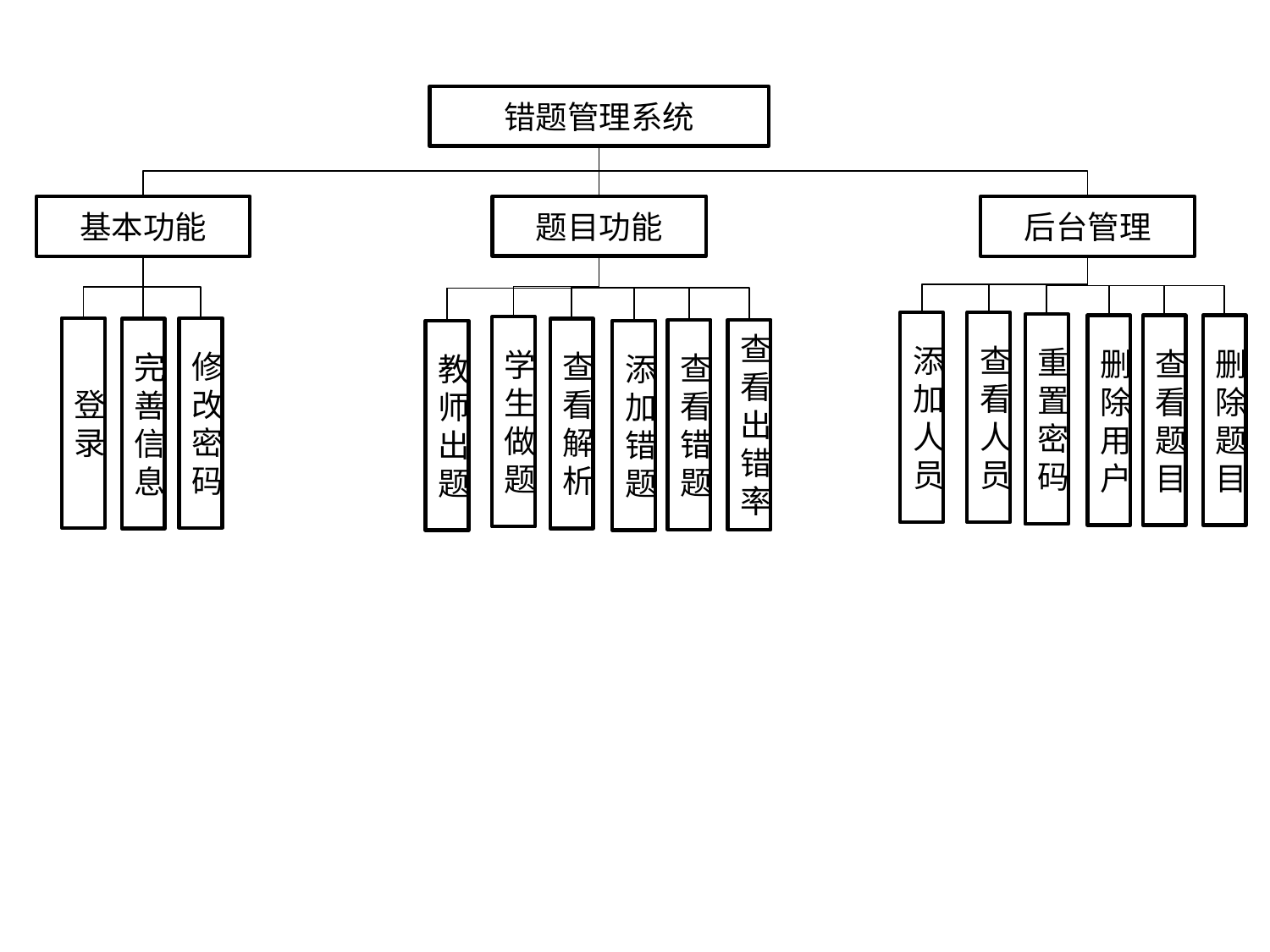

错题管理系统
题目功能
基本功能
后台管理
添加人员
查看人员
重置密码
删除用户
查看题目
删除题目
学生做题
登录
修改密码
查看解析
完善信息
查看错题
查看出错率
教师出题
添加错题